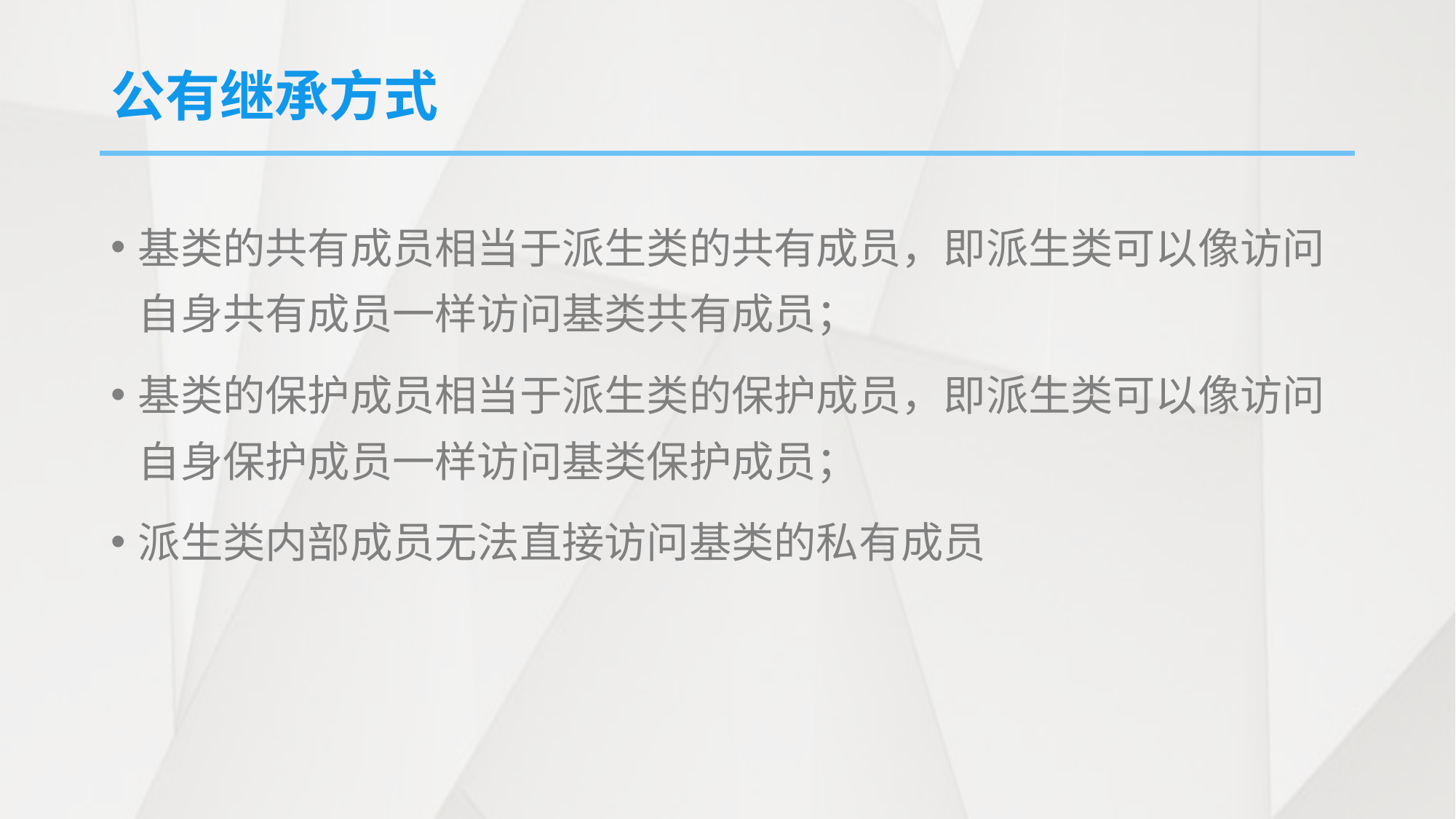

# 公有继承方式
基类的共有成员相当于派生类的共有成员，即派生类可以像访问自身共有成员一样访问基类共有成员；
基类的保护成员相当于派生类的保护成员，即派生类可以像访问自身保护成员一样访问基类保护成员；
派生类内部成员无法直接访问基类的私有成员